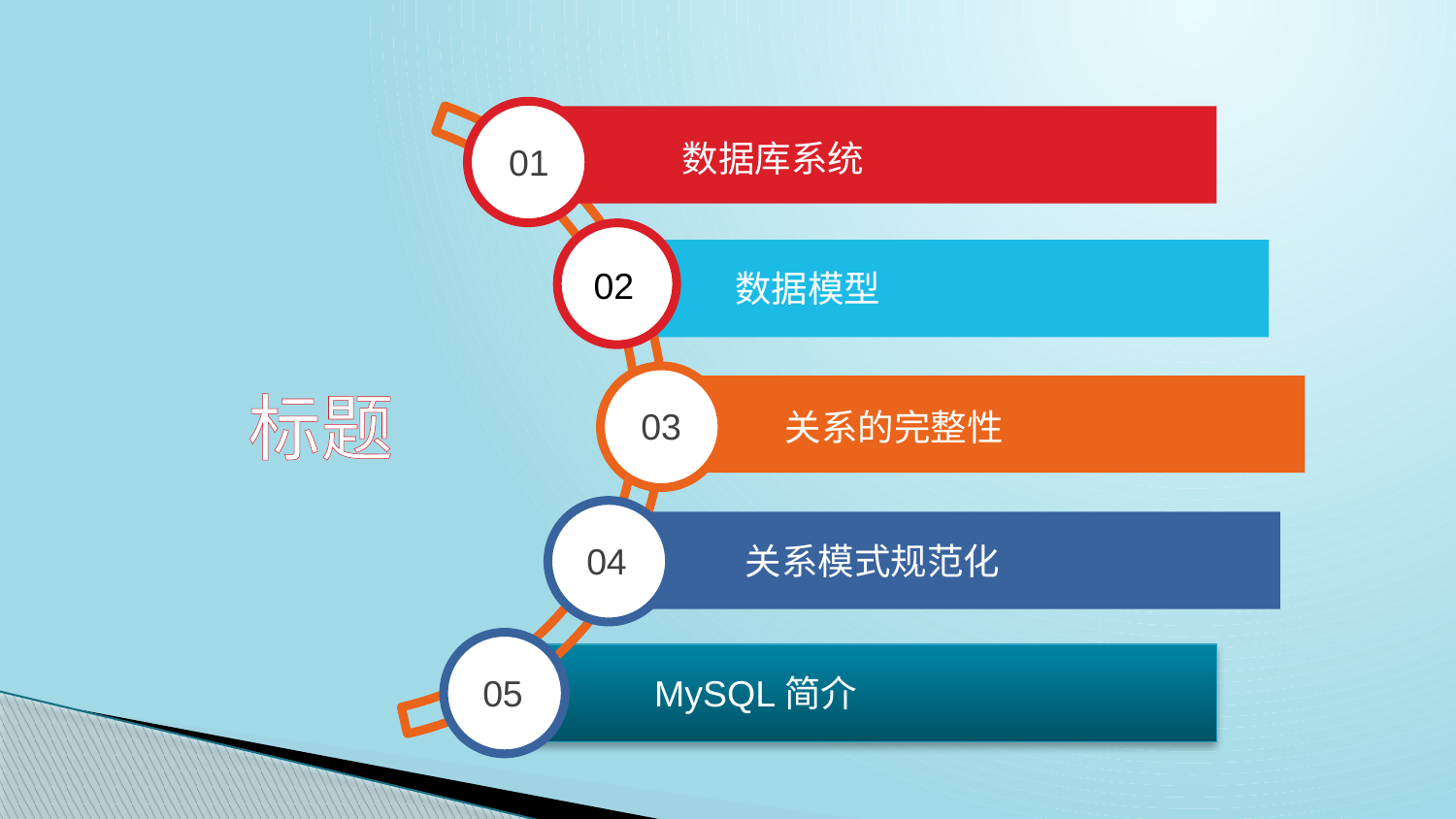

01
01
02
03
04
05
数据库系统

02
数据模型

标题
关系的完整性
关系模式规范化
MySQL简介
3